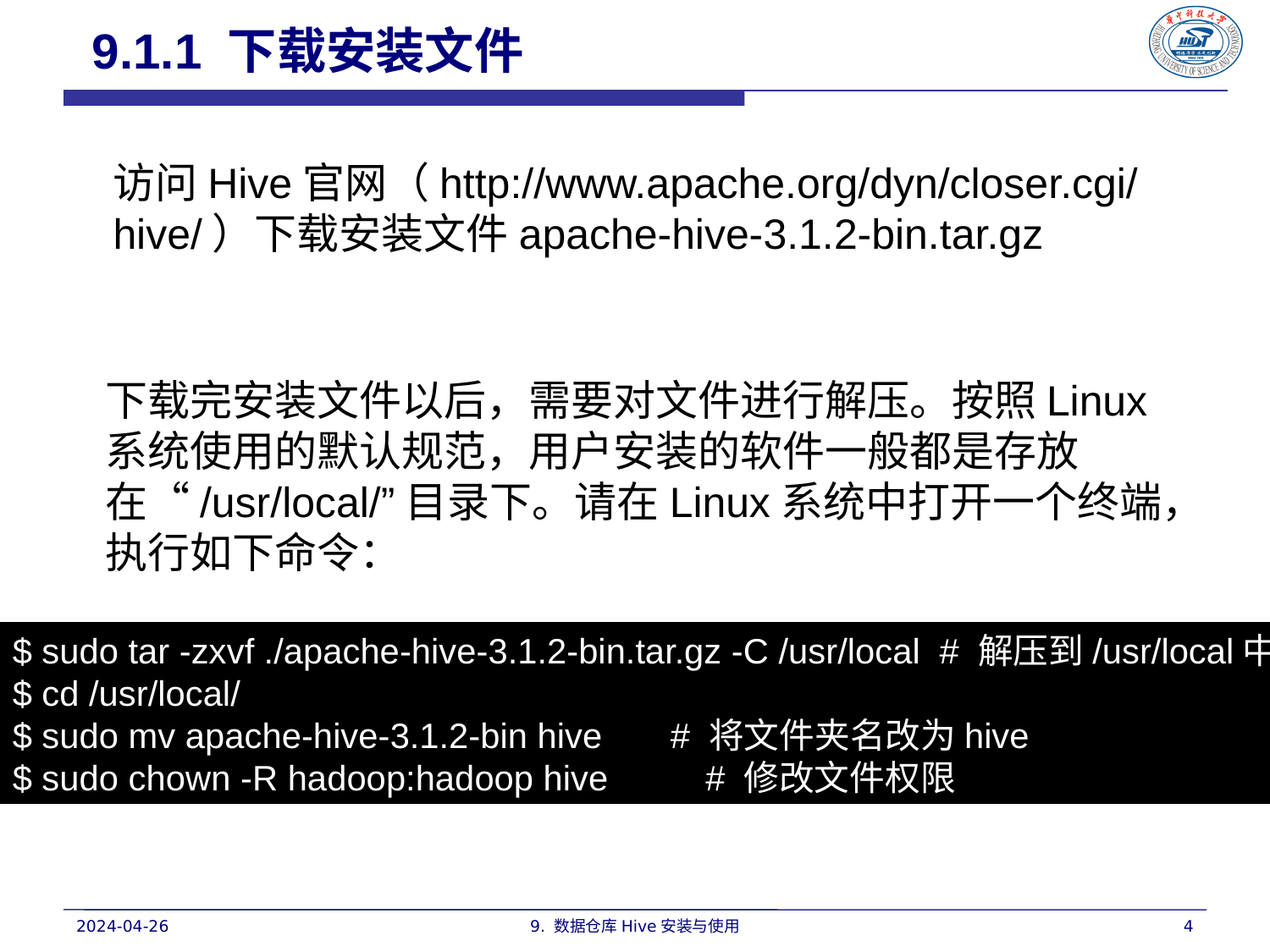

9.1.1 下载安装文件
访问Hive官网（http://www.apache.org/dyn/closer.cgi/hive/）下载安装文件apache-hive-3.1.2-bin.tar.gz
下载完安装文件以后，需要对文件进行解压。按照Linux系统使用的默认规范，用户安装的软件一般都是存放在“/usr/local/”目录下。请在Linux系统中打开一个终端，执行如下命令：
$ sudo tar -zxvf ./apache-hive-3.1.2-bin.tar.gz -C /usr/local  # 解压到/usr/local中
$ cd /usr/local/
$ sudo mv apache-hive-3.1.2-bin hive       # 将文件夹名改为hive
$ sudo chown -R hadoop:hadoop hive          # 修改文件权限
2024-04-26
9. 数据仓库Hive安装与使用
4